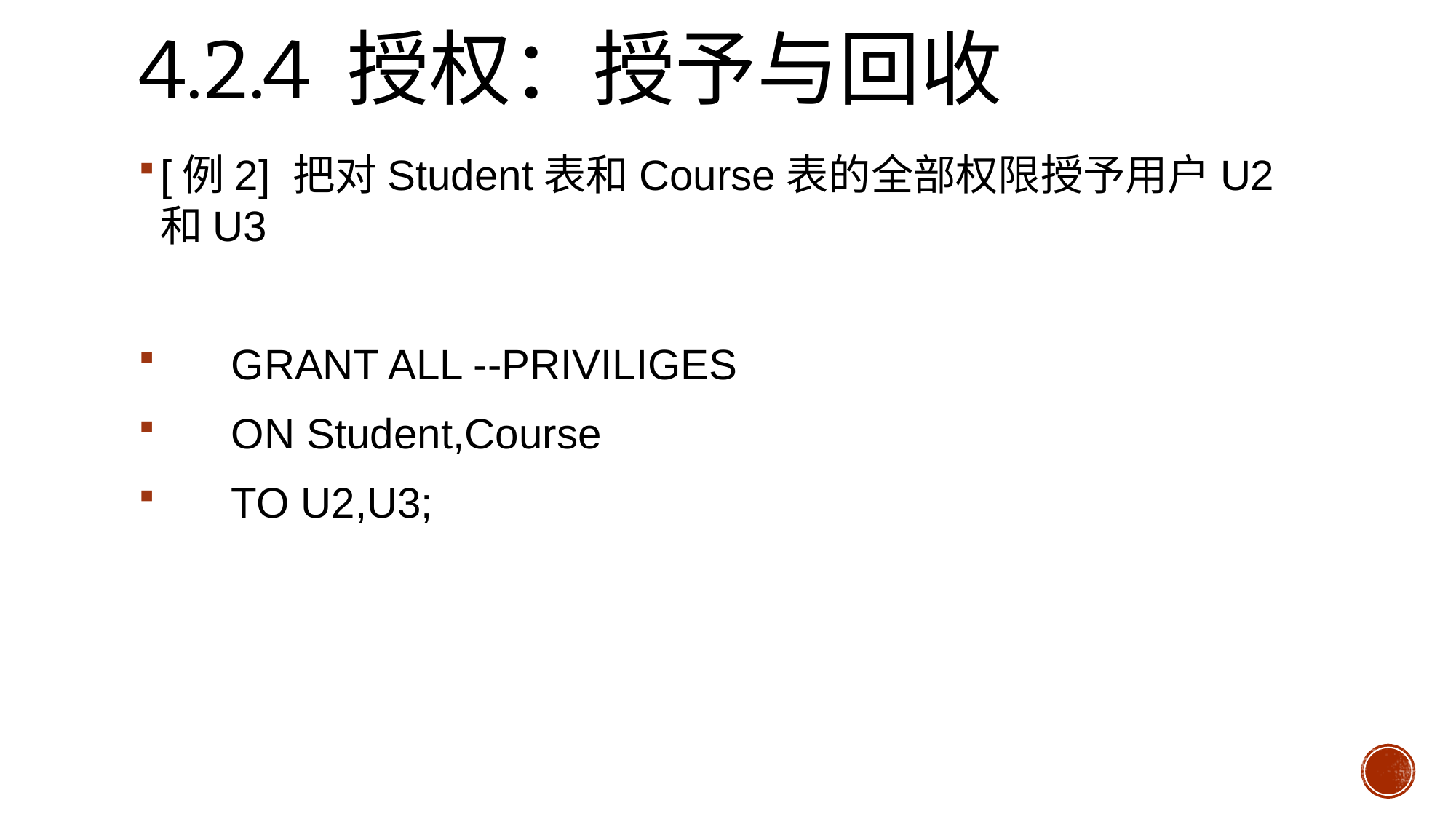

# 4.2.4 授权：授予与回收
[例2] 把对Student表和Course表的全部权限授予用户U2和U3

      GRANT ALL --PRIVILIGES
      ON Student,Course
      TO U2,U3;

42